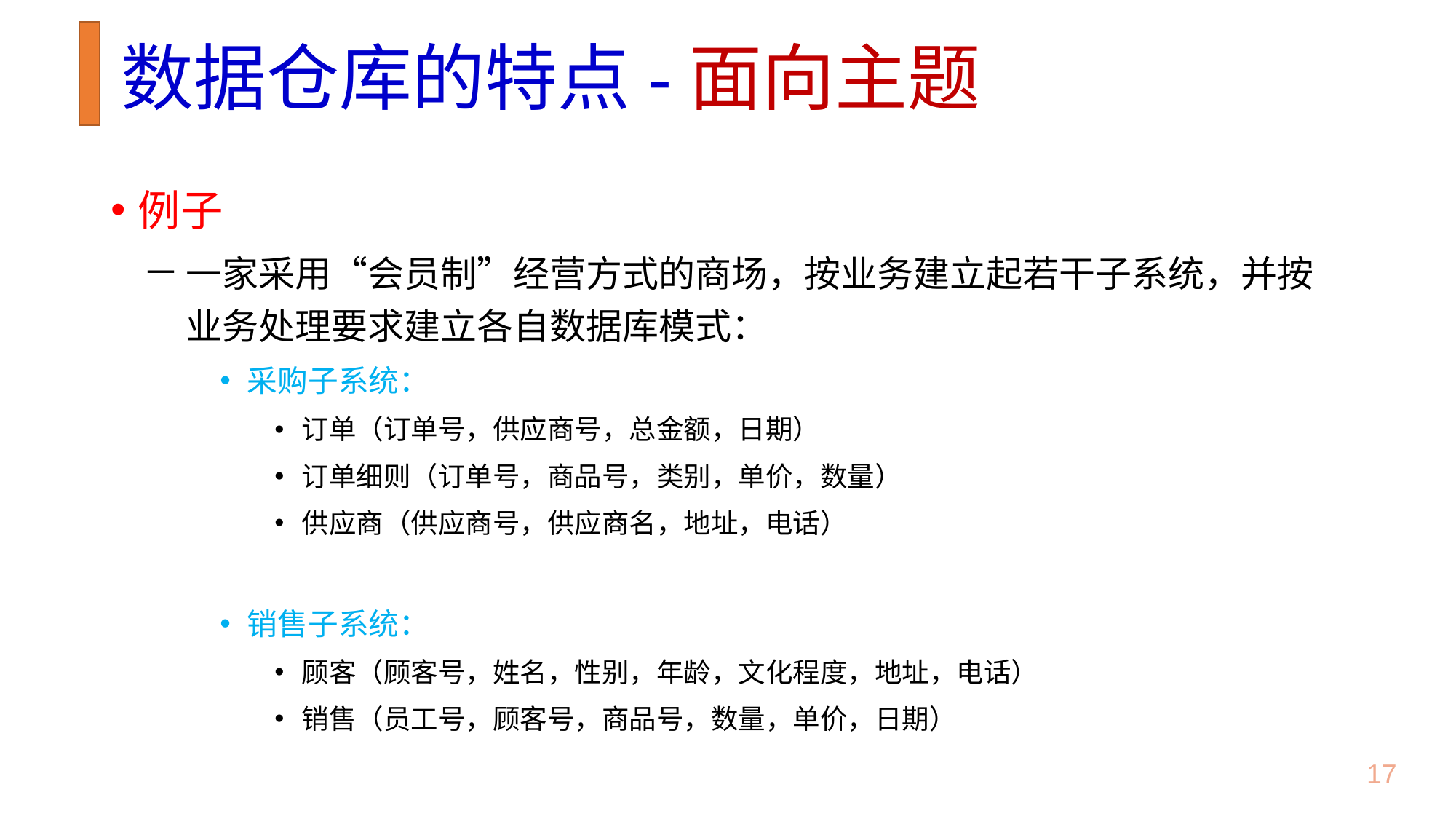

# 数据仓库的特点-面向主题
例子
一家采用“会员制”经营方式的商场，按业务建立起若干子系统，并按业务处理要求建立各自数据库模式：
采购子系统：
订单（订单号，供应商号，总金额，日期）
订单细则（订单号，商品号，类别，单价，数量）
供应商（供应商号，供应商名，地址，电话）

销售子系统：
顾客（顾客号，姓名，性别，年龄，文化程度，地址，电话）
销售（员工号，顾客号，商品号，数量，单价，日期）

17